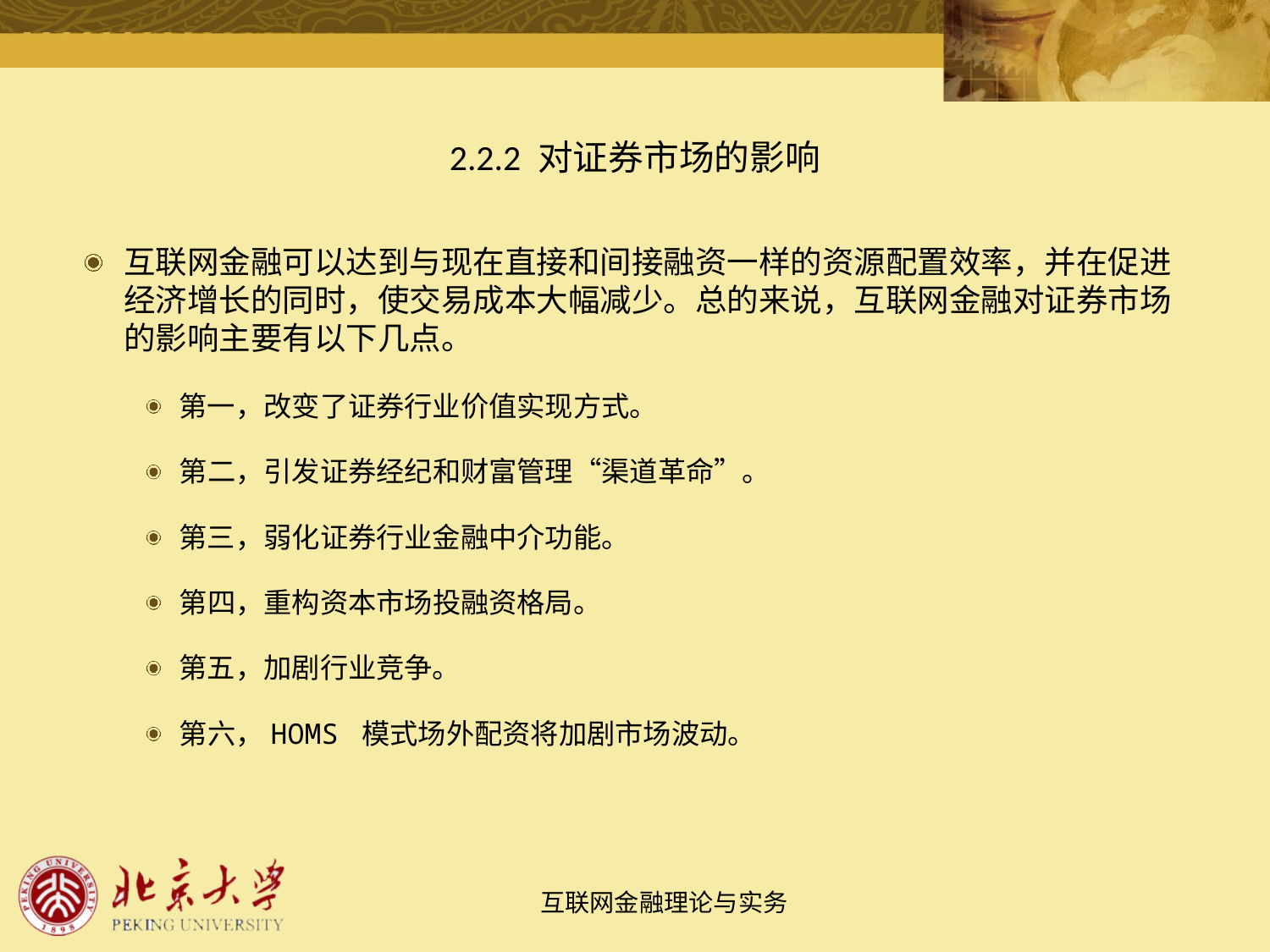

# 2.2.2 对证券市场的影响
互联网金融可以达到与现在直接和间接融资一样的资源配置效率，并在促进经济增长的同时，使交易成本大幅减少。总的来说，互联网金融对证券市场的影响主要有以下几点。
第一，改变了证券行业价值实现方式。
第二，引发证券经纪和财富管理“渠道革命”。
第三，弱化证券行业金融中介功能。
第四，重构资本市场投融资格局。
第五，加剧行业竞争。
第六，HOMS 模式场外配资将加剧市场波动。